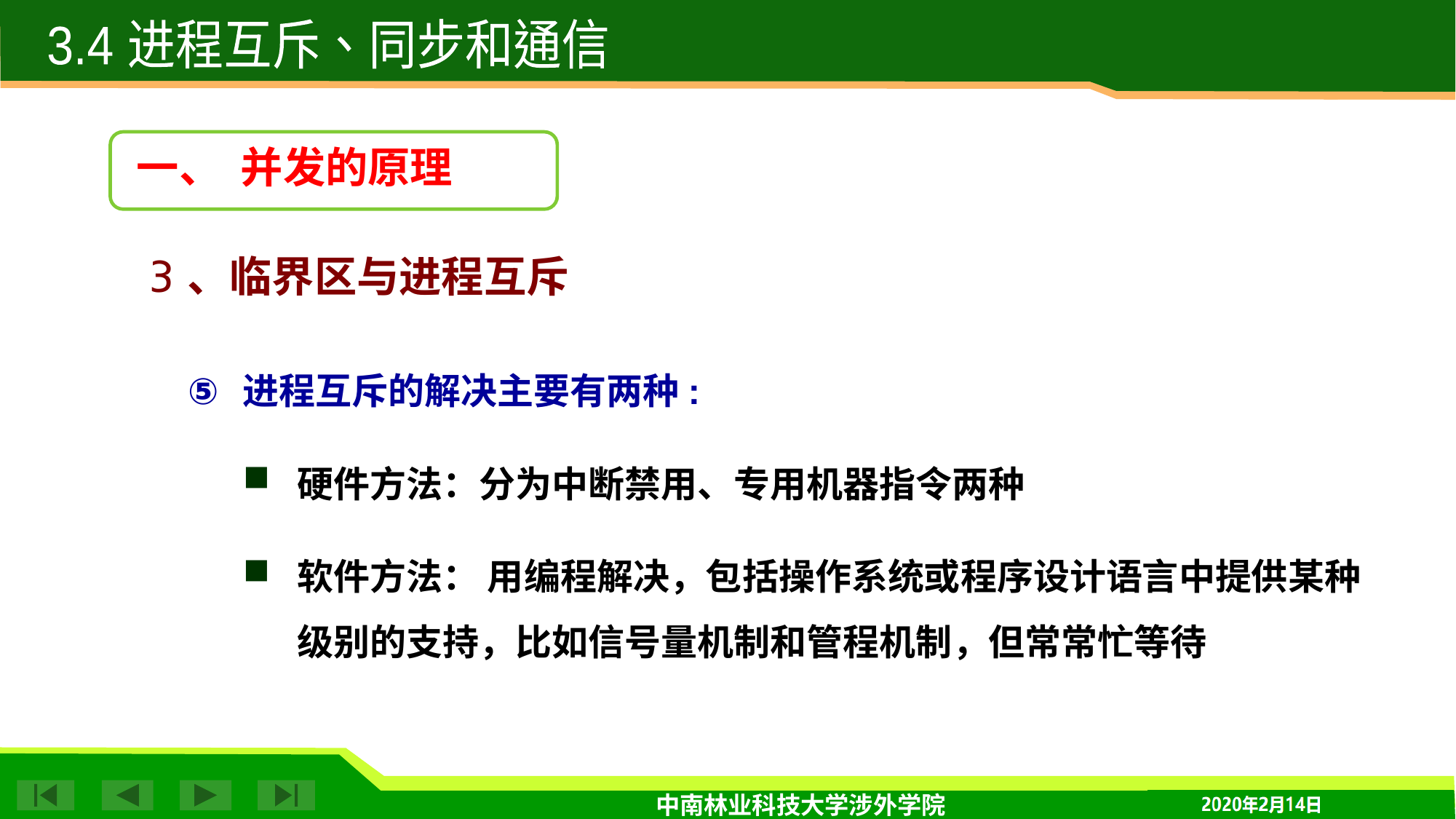

3.4 进程互斥、同步和通信

一、  并发的原理
3、临界区与进程互斥
进程互斥的解决主要有两种:
硬件方法：分为中断禁用、专用机器指令两种
软件方法： 用编程解决，包括操作系统或程序设计语言中提供某种级别的支持，比如信号量机制和管程机制，但常常忙等待